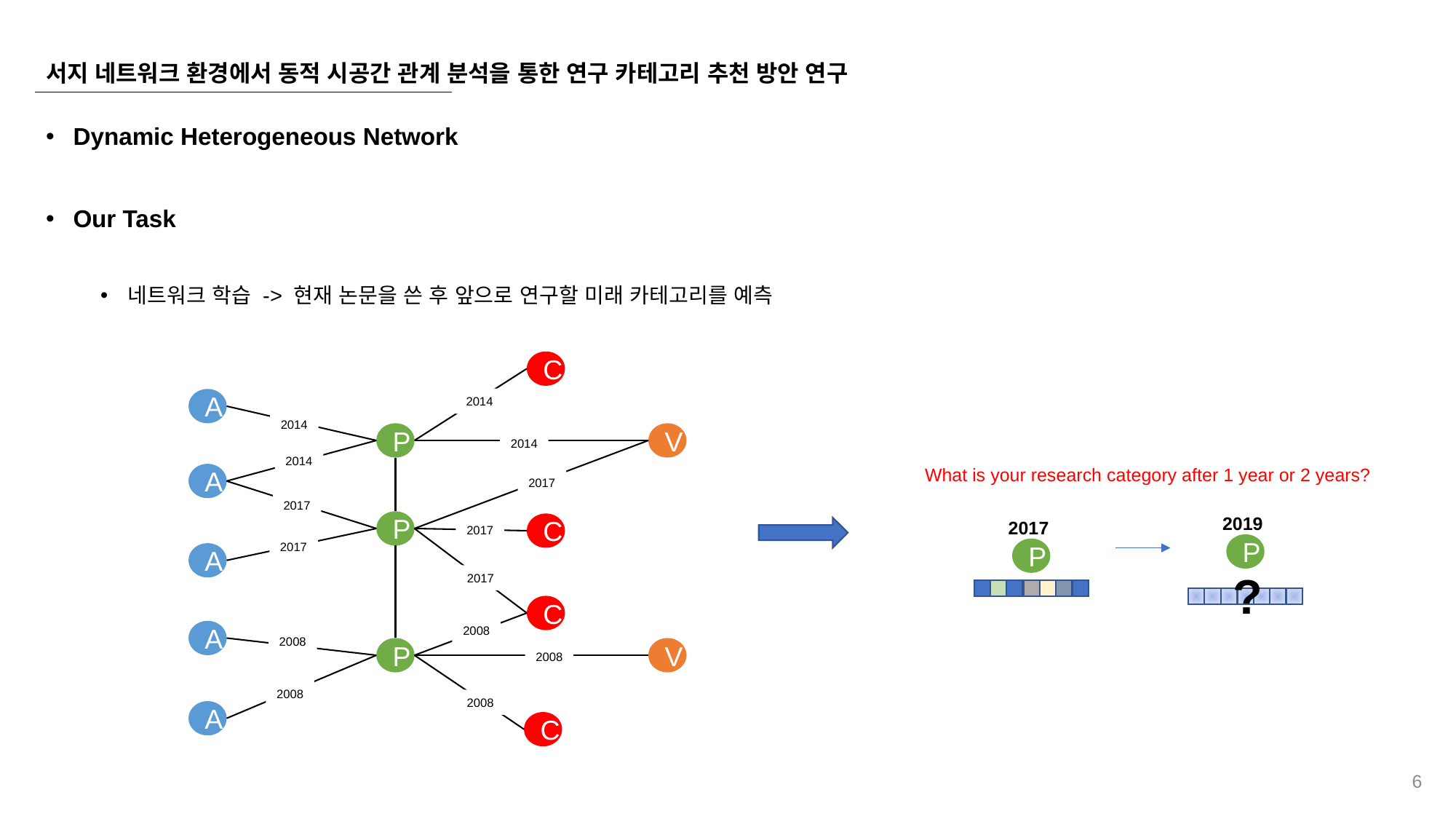

# 서지 네트워크 환경에서 동적 시공간 관계 분석을 통한 연구 카테고리 추천 방안 연구
Dynamic Heterogeneous Network

Our Task

네트워크 학습 -> 현재 논문을 쓴 후 앞으로 연구할 미래 카테고리를 예측
C
2014
A
2014
P
V
2014
2014
A
2017
2017
P
C
2017
2017
A
2017
C
2008
A
2008
P
V
2008
2008
2008
A
C
What is your research category after 1 year or 2 years?
2019
2017

P
P

?
6